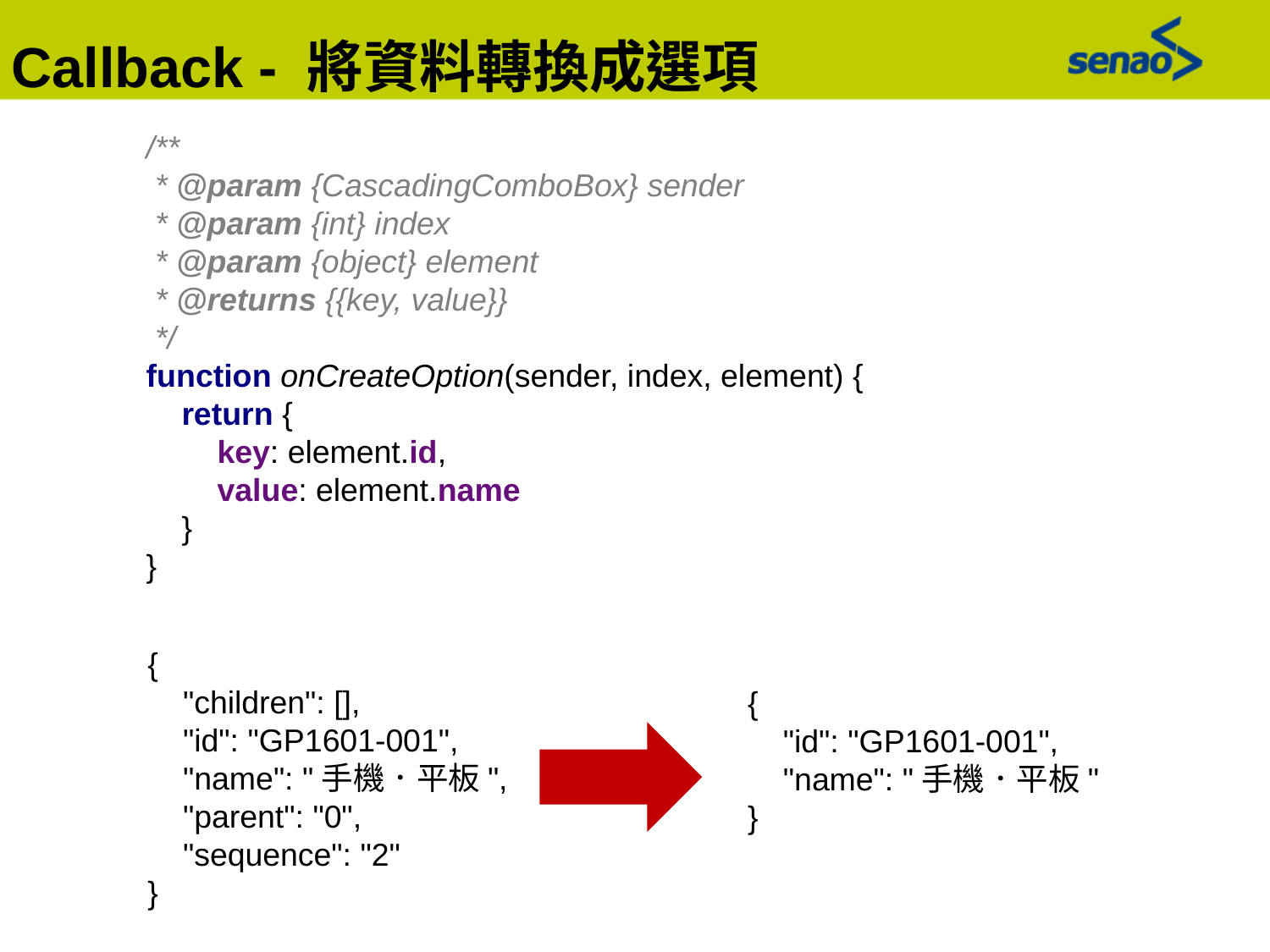

Callback - 將資料轉換成選項
/**
 * @param {CascadingComboBox} sender
 * @param {int} index
 * @param {object} element
 * @returns {{key, value}}
 */
function onCreateOption(sender, index, element) {
    return {
        key: element.id,
        value: element.name
    }
}
{
    "children": [],
    "id": "GP1601-001",
    "name": "手機．平板",
    "parent": "0",
    "sequence": "2"
}
{
    "id": "GP1601-001",
    "name": "手機．平板"
}